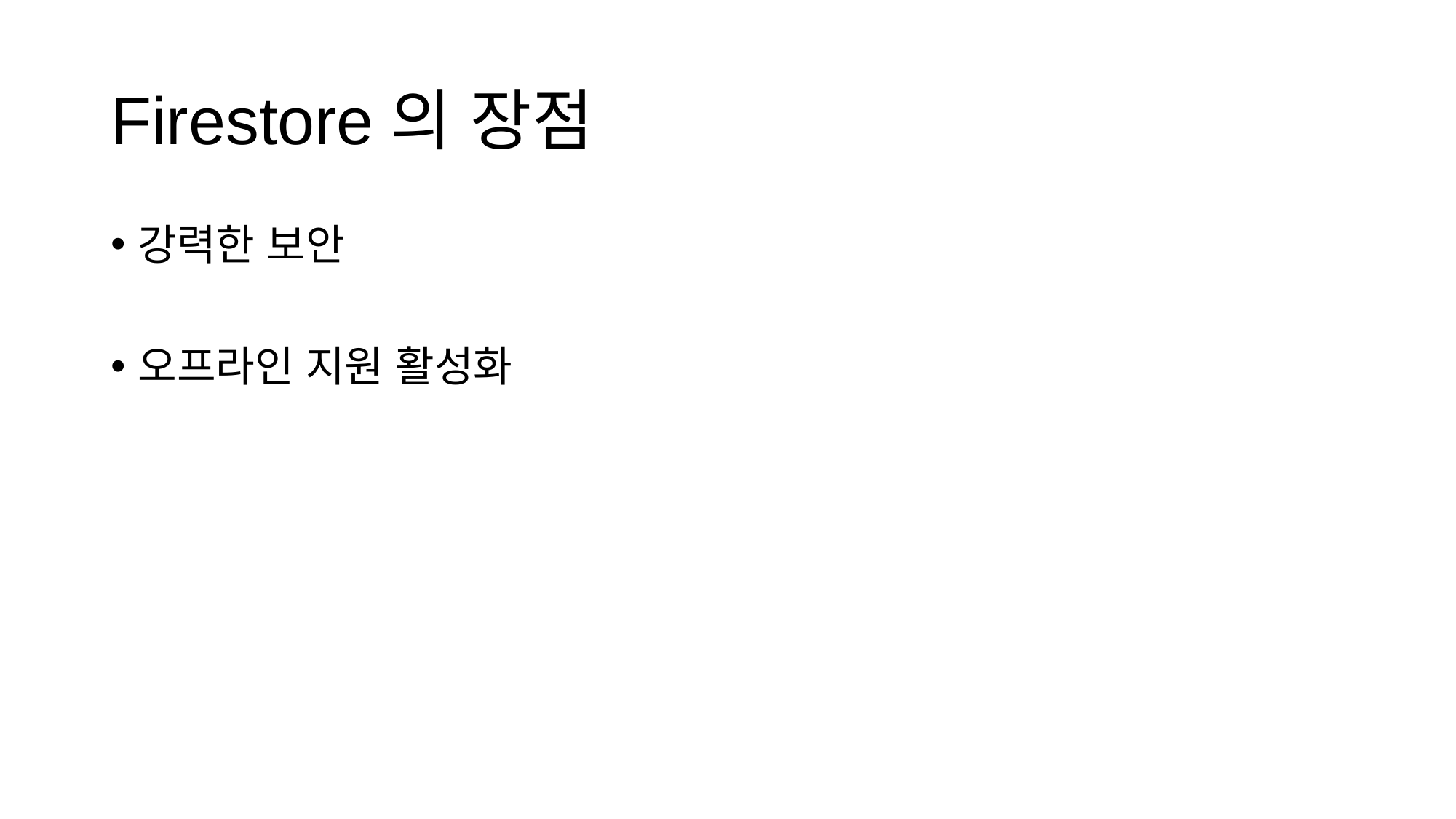

# Firestore의 장점
강력한 보안

오프라인 지원 활성화